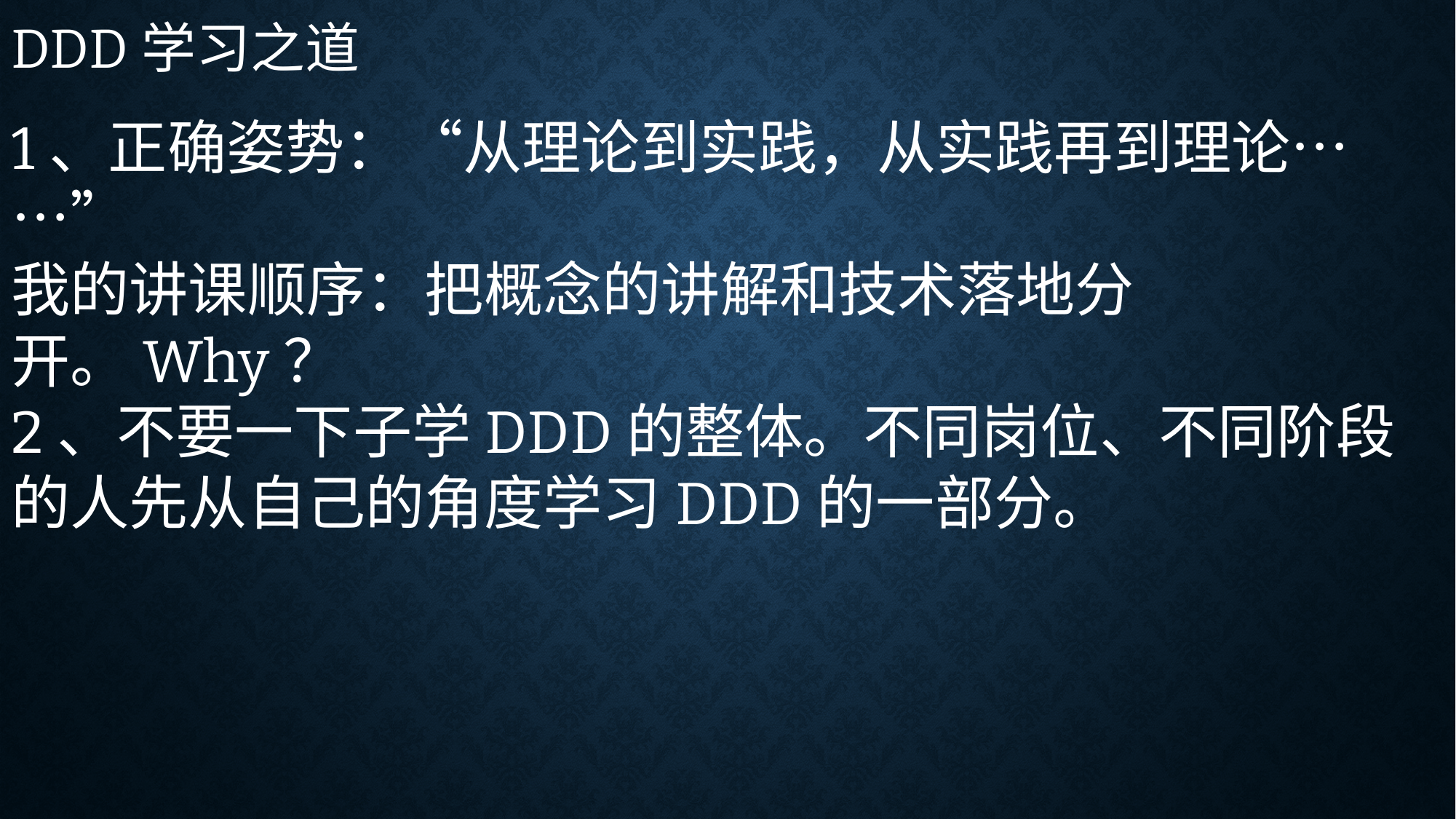

DDD学习之道
1、正确姿势：“从理论到实践，从实践再到理论……”
我的讲课顺序：把概念的讲解和技术落地分开。Why？
2、不要一下子学DDD的整体。不同岗位、不同阶段的人先从自己的角度学习DDD的一部分。